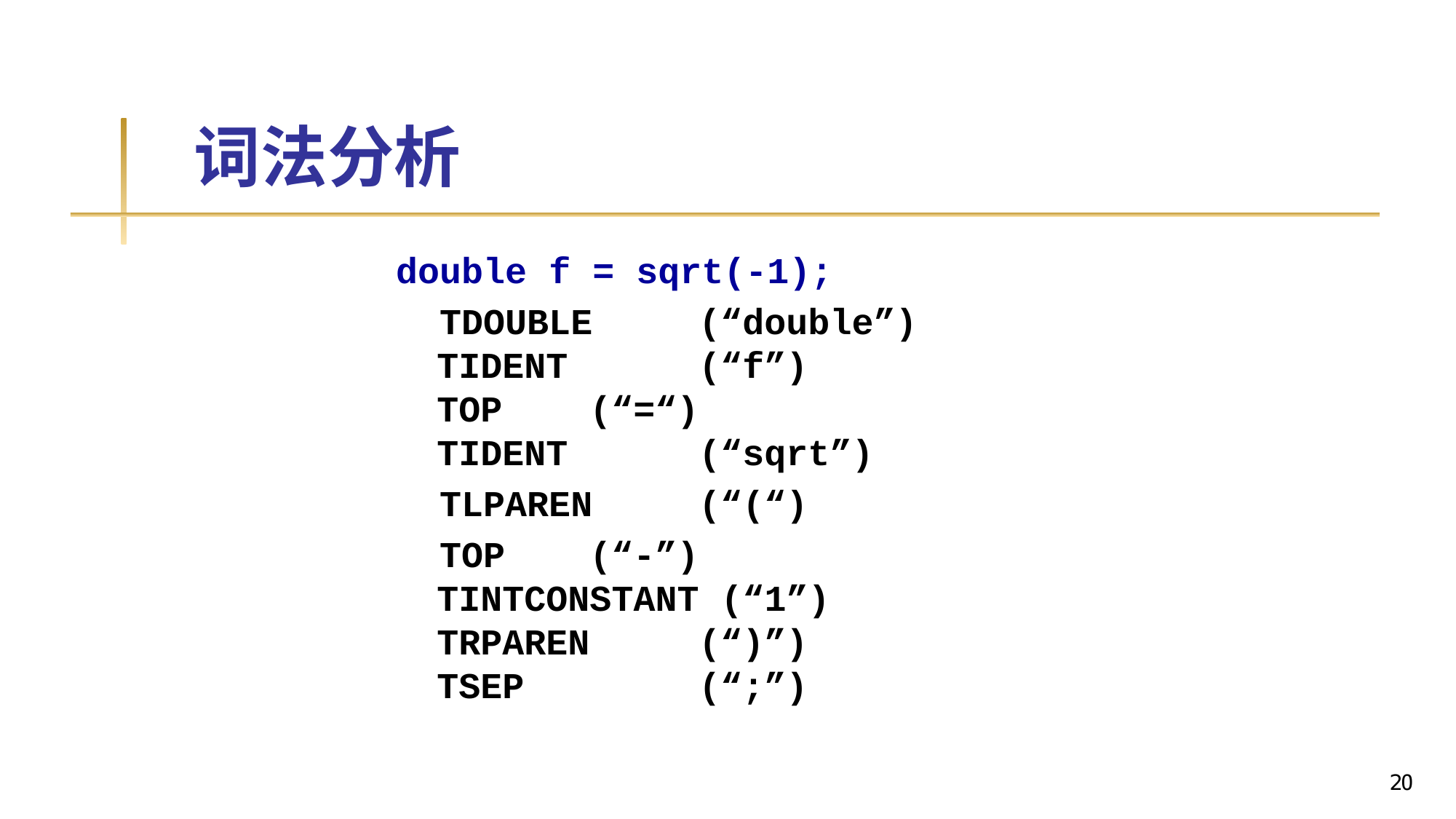

# 词法分析
double f = sqrt(-1);
  TDOUBLE  	  (“double”)
TIDENT 	  (“f”)
TOP 	  (“=“)
TIDENT	  (“sqrt”)
  TLPAREN 	  (“(“)
  TOP 	  (“-”)
TINTCONSTANT (“1”)
TRPAREN 	  (“)”)
TSEP 	  (“;”)
20